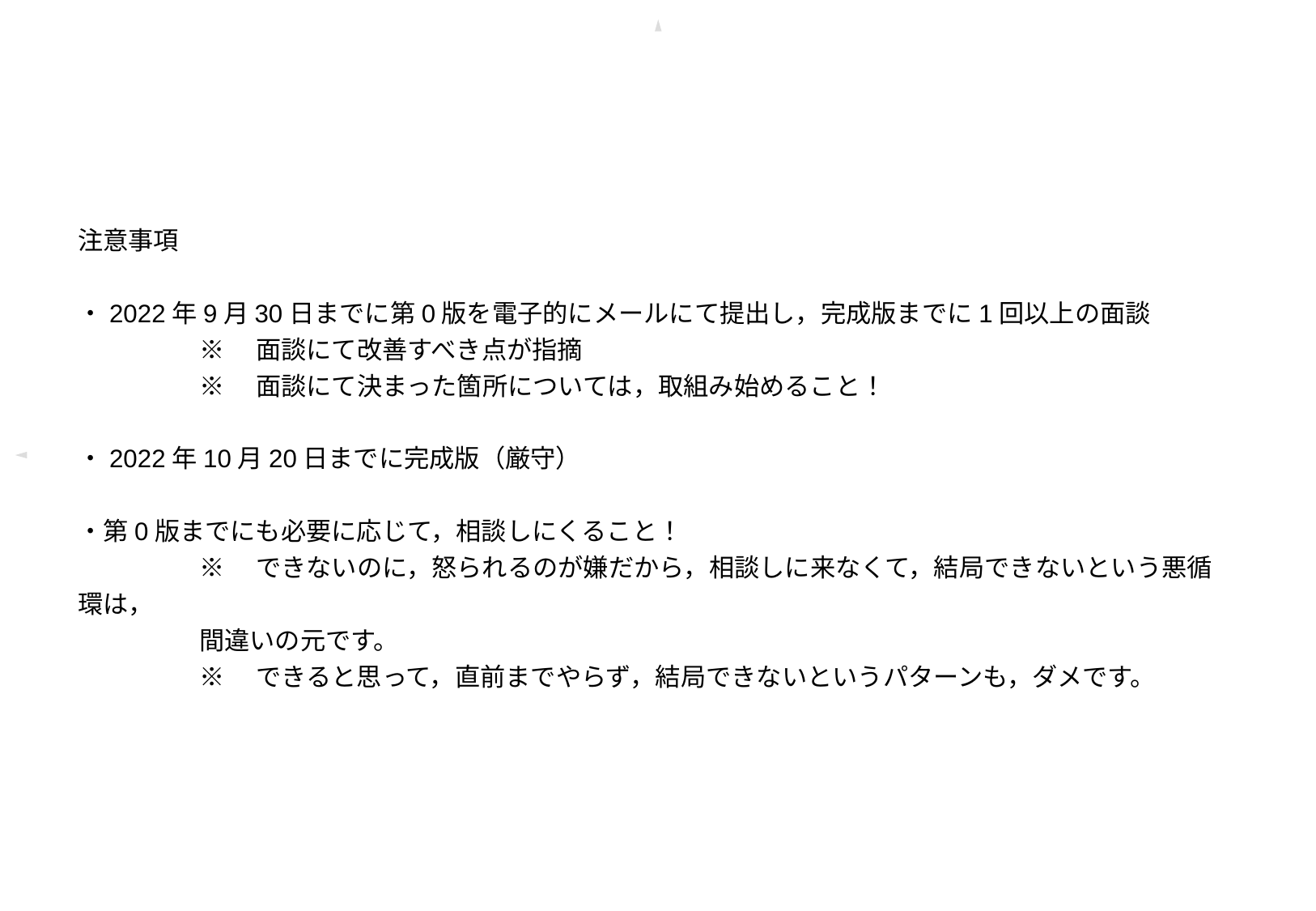

注意事項

・2022年9月30日までに第0版を電子的にメールにて提出し，完成版までに1回以上の面談
	※　面談にて改善すべき点が指摘
	※　面談にて決まった箇所については，取組み始めること！

・2022年10月20日までに完成版（厳守）

・第0版までにも必要に応じて，相談しにくること！
	※　できないのに，怒られるのが嫌だから，相談しに来なくて，結局できないという悪循環は，
	間違いの元です。
	※　できると思って，直前までやらず，結局できないというパターンも，ダメです。